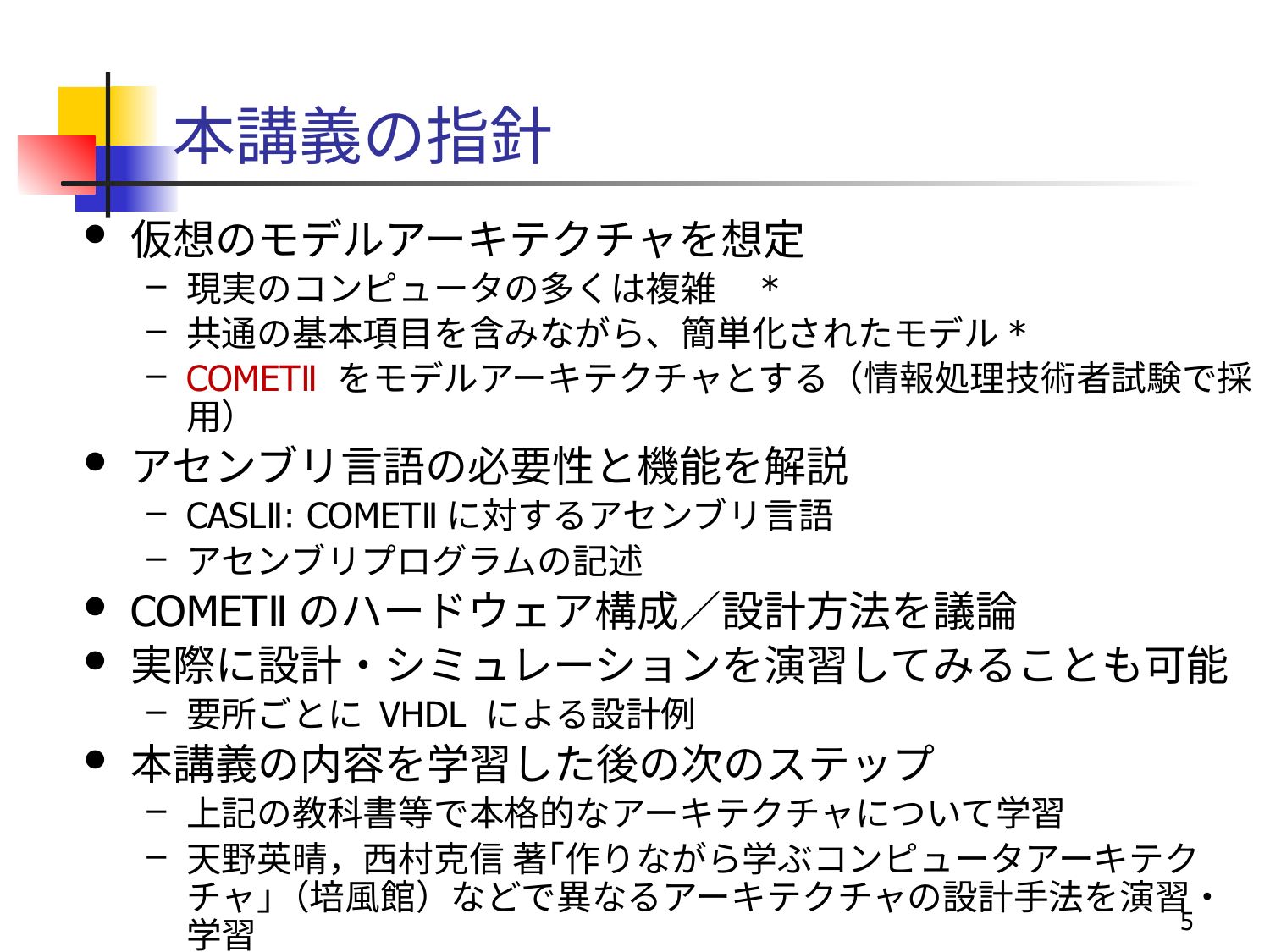

# 本講義の指針
仮想のモデルアーキテクチャを想定
現実のコンピュータの多くは複雑　*
共通の基本項目を含みながら、簡単化されたモデル*
COMETⅡ をモデルアーキテクチャとする（情報処理技術者試験で採用）
アセンブリ言語の必要性と機能を解説
CASLⅡ: COMETⅡに対するアセンブリ言語
アセンブリプログラムの記述
COMETⅡのハードウェア構成／設計方法を議論
実際に設計・シミュレーションを演習してみることも可能
要所ごとに VHDL による設計例
本講義の内容を学習した後の次のステップ
上記の教科書等で本格的なアーキテクチャについて学習
天野英晴，西村克信 著｢作りながら学ぶコンピュータアーキテクチャ｣（培風館）などで異なるアーキテクチャの設計手法を演習・学習
5